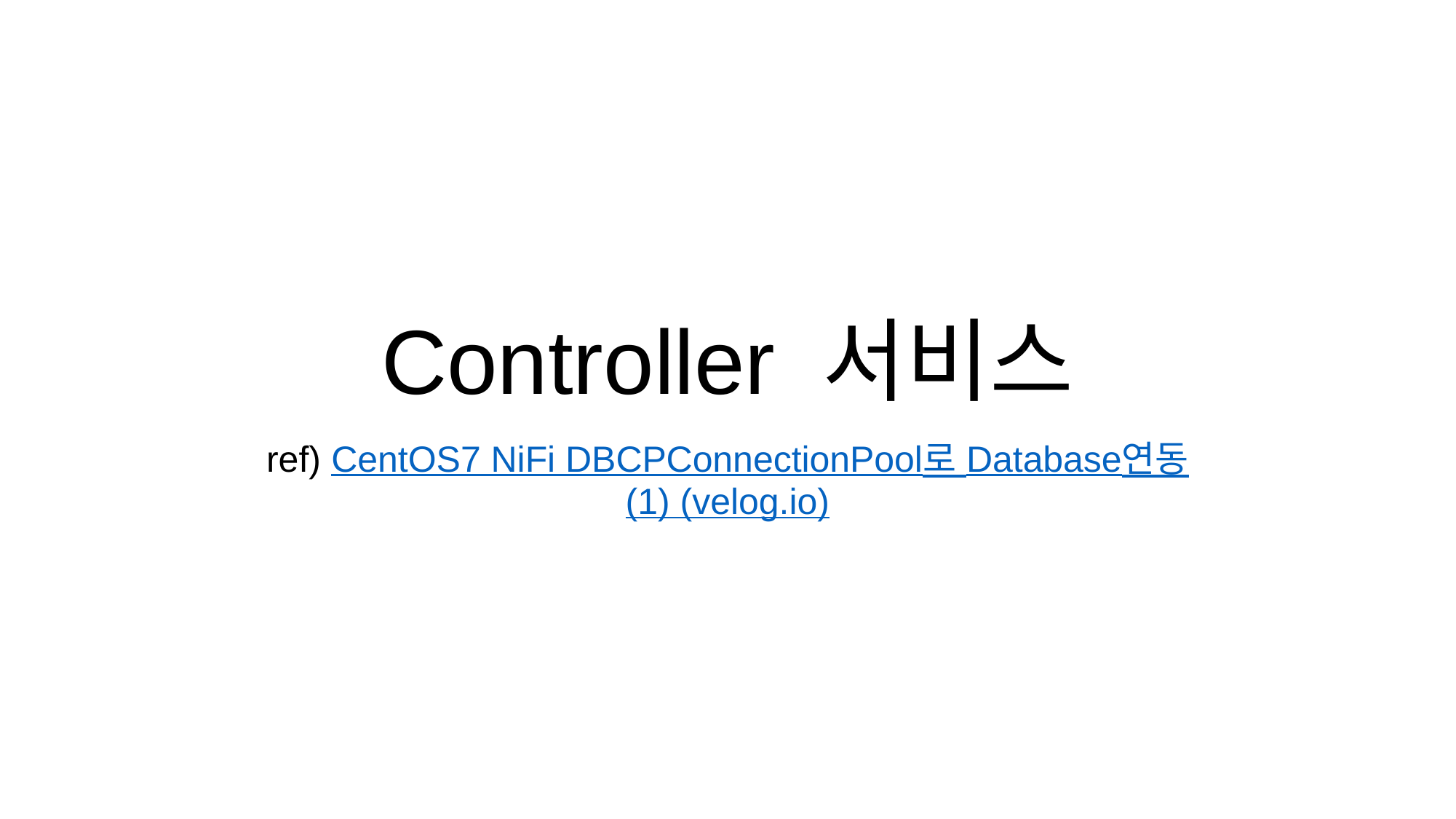

# Controller 서비스
ref) CentOS7 NiFi DBCPConnectionPool로 Database연동(1) (velog.io)